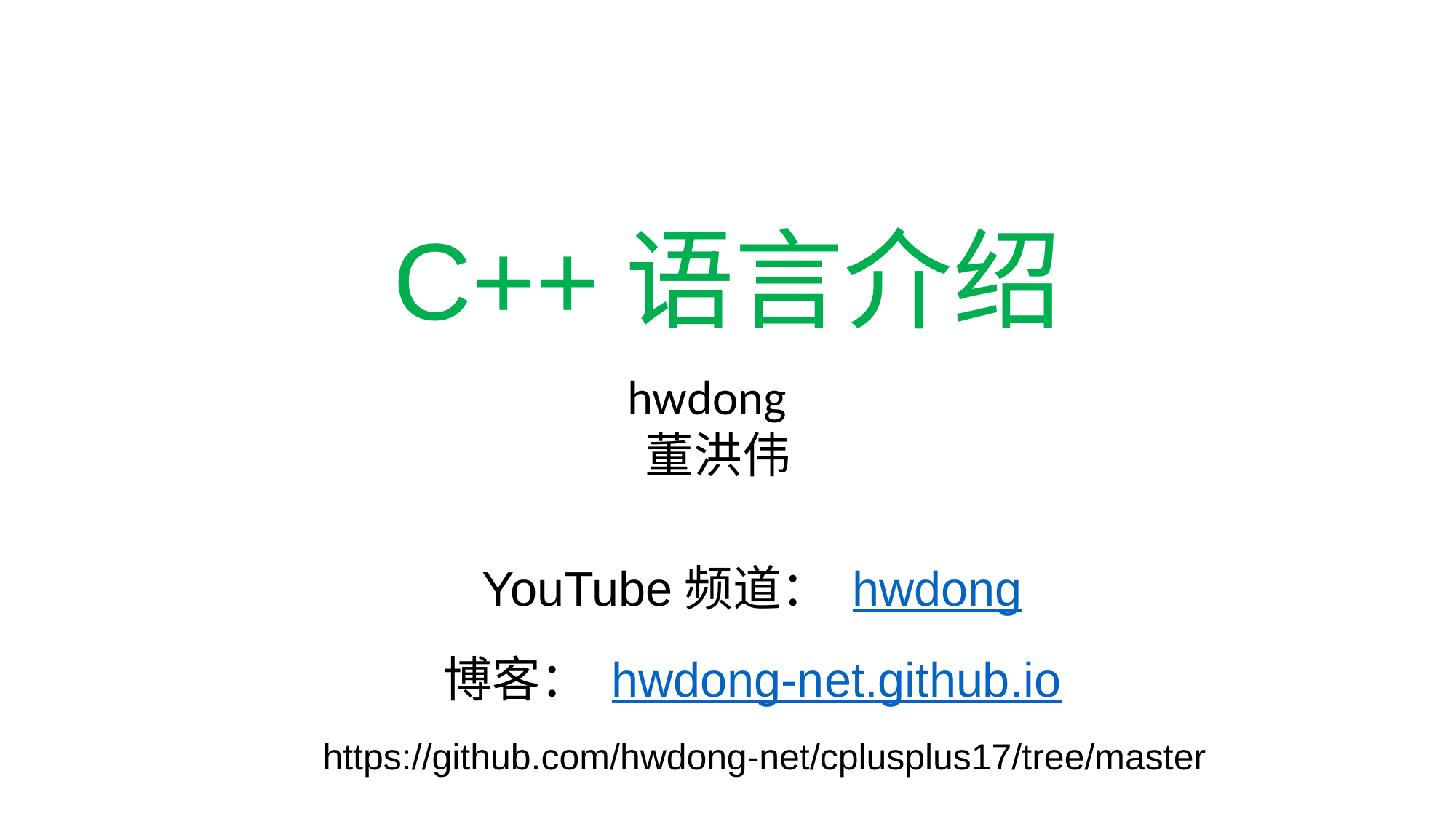

# C++语言介绍
hwdong
董洪伟
YouTube频道： hwdong
博客： hwdong-net.github.io
https://github.com/hwdong-net/cplusplus17/tree/master